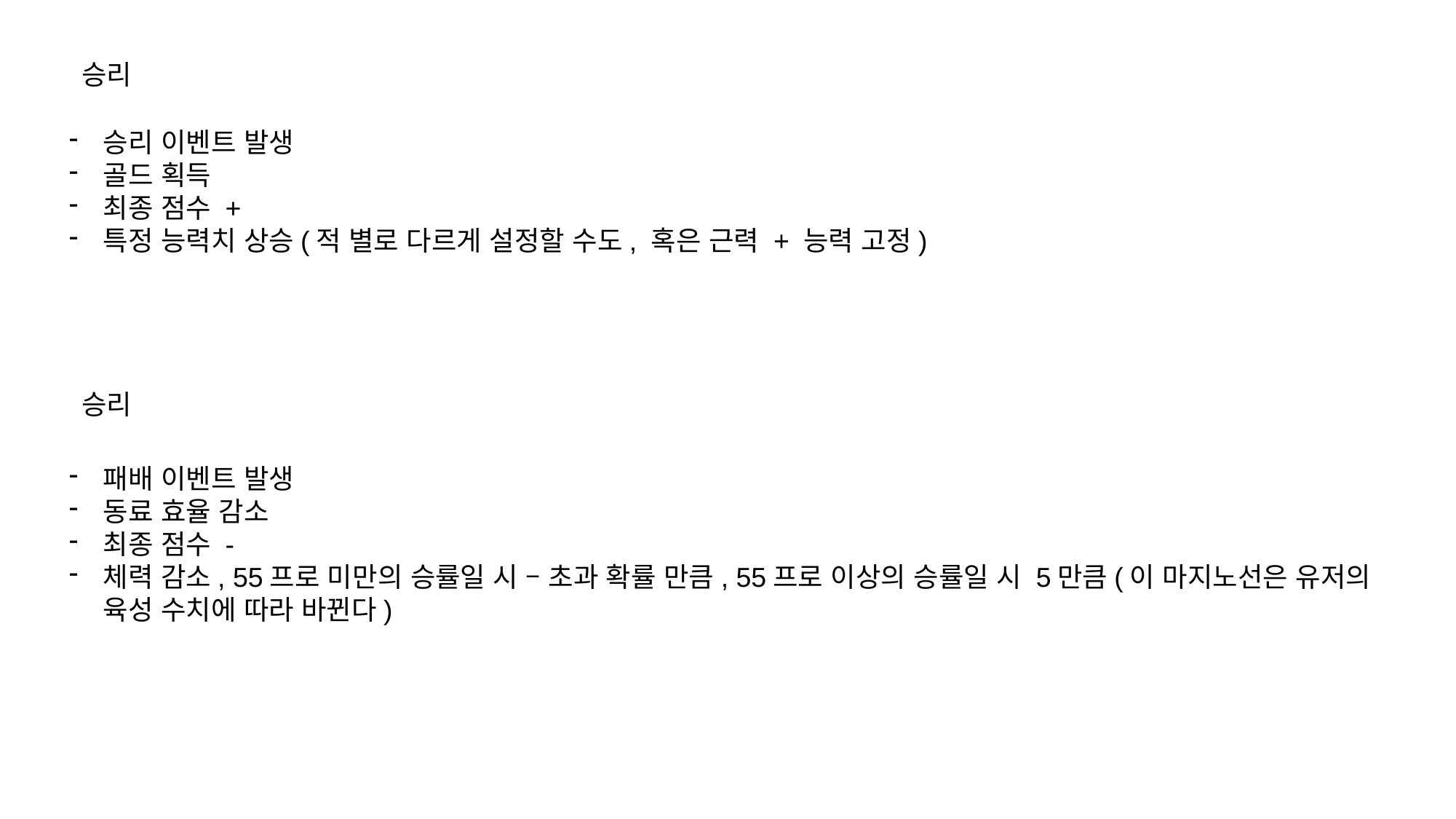

승리
승리 이벤트 발생
골드 획득
최종 점수 +
특정 능력치 상승(적 별로 다르게 설정할 수도, 혹은 근력 + 능력 고정)

승리
패배 이벤트 발생
동료 효율 감소
최종 점수 -
체력 감소, 55프로 미만의 승률일 시 – 초과 확률 만큼, 55프로 이상의 승률일 시 5만큼(이 마지노선은 유저의 육성 수치에 따라 바뀐다)